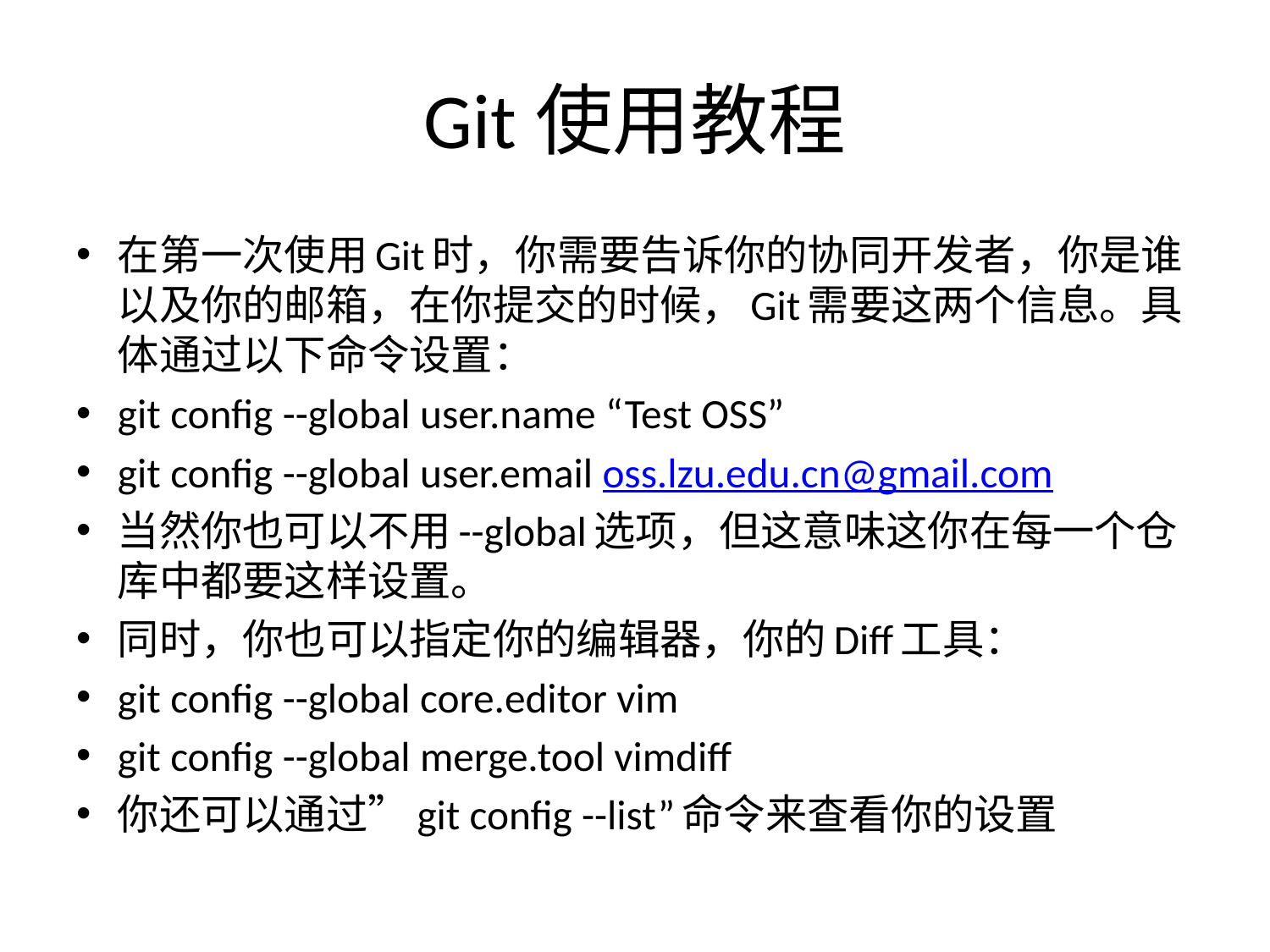

# Git使用教程
在第一次使用Git时，你需要告诉你的协同开发者，你是谁以及你的邮箱，在你提交的时候，Git需要这两个信息。具体通过以下命令设置：
git config --global user.name “Test OSS”
git config --global user.email oss.lzu.edu.cn@gmail.com
当然你也可以不用--global选项，但这意味这你在每一个仓库中都要这样设置。
同时，你也可以指定你的编辑器，你的Diff工具：
git config --global core.editor vim
git config --global merge.tool vimdiff
你还可以通过”git config --list”命令来查看你的设置